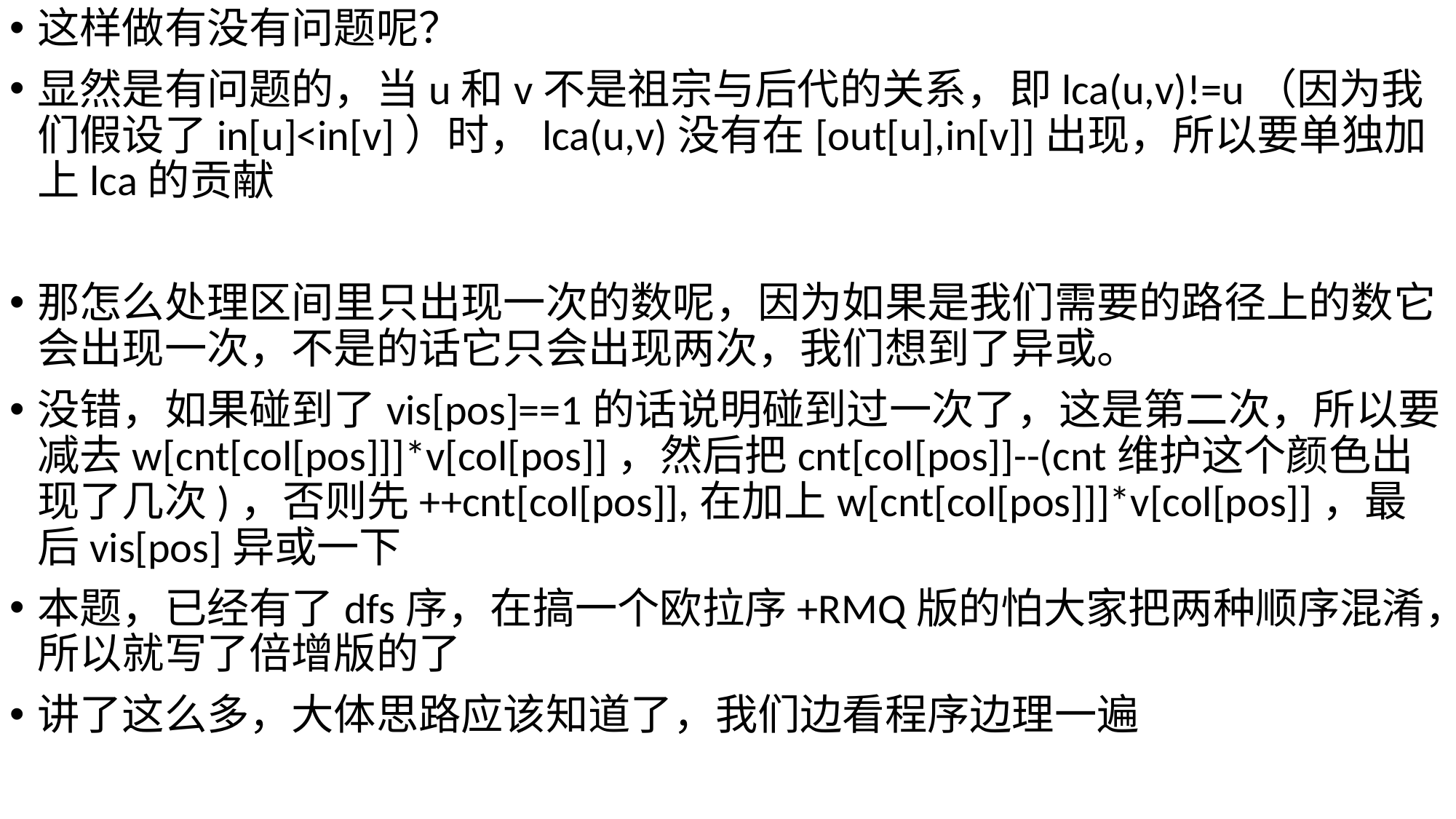

这样做有没有问题呢？
显然是有问题的，当u和v不是祖宗与后代的关系，即lca(u,v)!=u（因为我们假设了in[u]<in[v]）时，lca(u,v)没有在[out[u],in[v]]出现，所以要单独加上lca的贡献

那怎么处理区间里只出现一次的数呢，因为如果是我们需要的路径上的数它会出现一次，不是的话它只会出现两次，我们想到了异或。
没错，如果碰到了vis[pos]==1的话说明碰到过一次了，这是第二次，所以要减去w[cnt[col[pos]]]*v[col[pos]]，然后把cnt[col[pos]]--(cnt维护这个颜色出现了几次)，否则先++cnt[col[pos]],在加上w[cnt[col[pos]]]*v[col[pos]]，最后vis[pos]异或一下
本题，已经有了dfs序，在搞一个欧拉序+RMQ版的怕大家把两种顺序混淆，所以就写了倍增版的了
讲了这么多，大体思路应该知道了，我们边看程序边理一遍